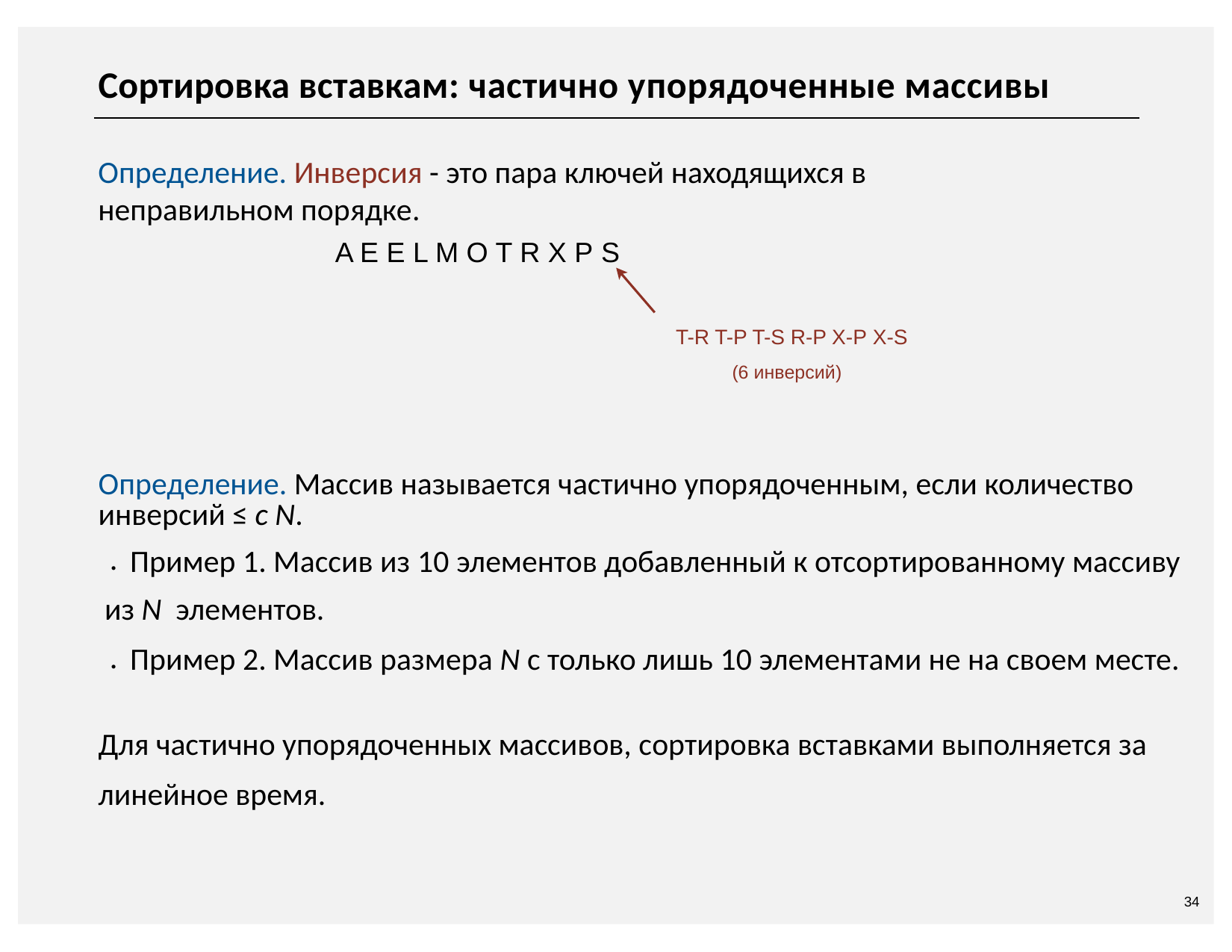

# Сортировка вставкам: частично упорядоченные массивы
Определение. Инверсия - это пара ключей находящихся в неправильном порядке.
A E E L M O T R X P S

T-R T-P T-S R-P X-P X-S
(6 инверсий)
Определение. Массив называется частично упорядоченным, если количество инверсий ≤ c N.
・Пример 1. Массив из 10 элементов добавленный к отсортированному массиву из N  элементов.
・Пример 2. Массив размера N с только лишь 10 элементами не на своем месте.
Для частично упорядоченных массивов, сортировка вставками выполняется за линейное время.
34